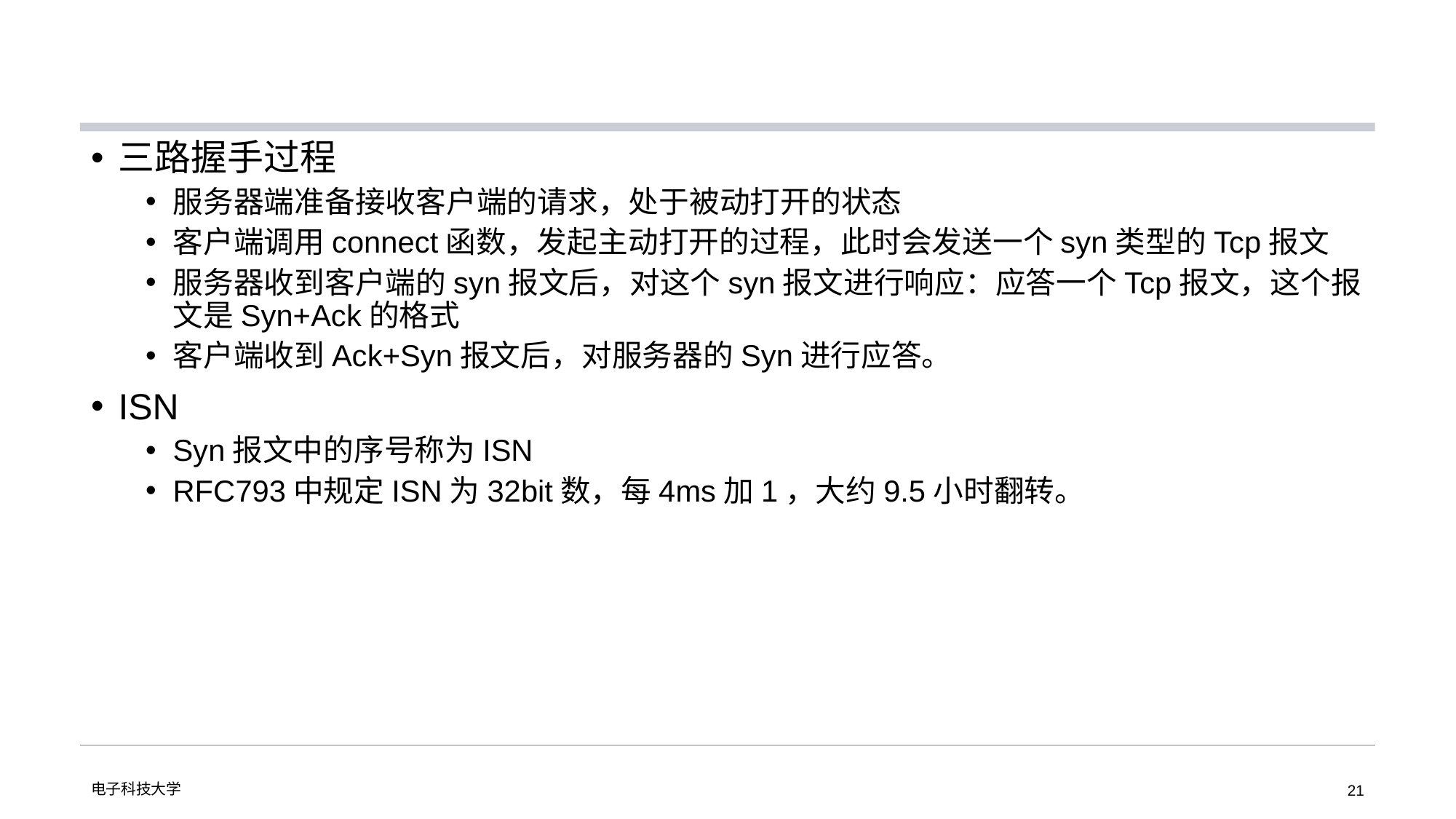

#
三路握手过程
服务器端准备接收客户端的请求，处于被动打开的状态
客户端调用connect函数，发起主动打开的过程，此时会发送一个syn类型的Tcp报文
服务器收到客户端的syn报文后，对这个syn报文进行响应：应答一个Tcp报文，这个报文是Syn+Ack的格式
客户端收到Ack+Syn报文后，对服务器的Syn进行应答。
ISN
Syn报文中的序号称为ISN
RFC793中规定ISN为32bit数，每4ms加1，大约9.5小时翻转。
电子科技大学
21